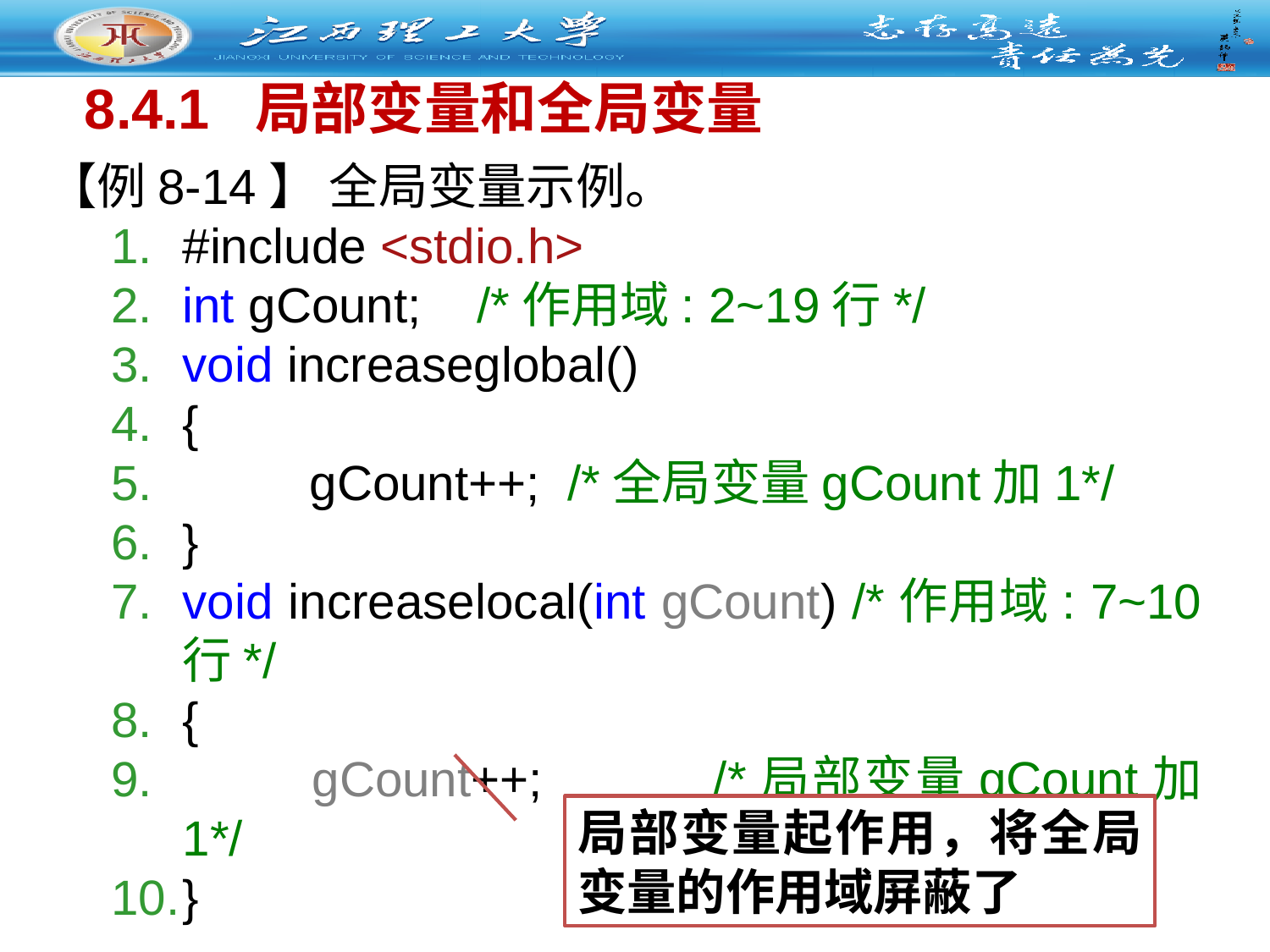

# 8.4.1  局部变量和全局变量
【例8-14】 全局变量示例。
#include <stdio.h>
int gCount;    /*作用域: 2~19行*/
void increaseglobal()
{
 	gCount++;  /*全局变量gCount加1*/
}
void increaselocal(int gCount) /*作用域: 7~10行*/
{
 	gCount++;  	 /*局部变量gCount加1*/
}
局部变量起作用，将全局变量的作用域屏蔽了